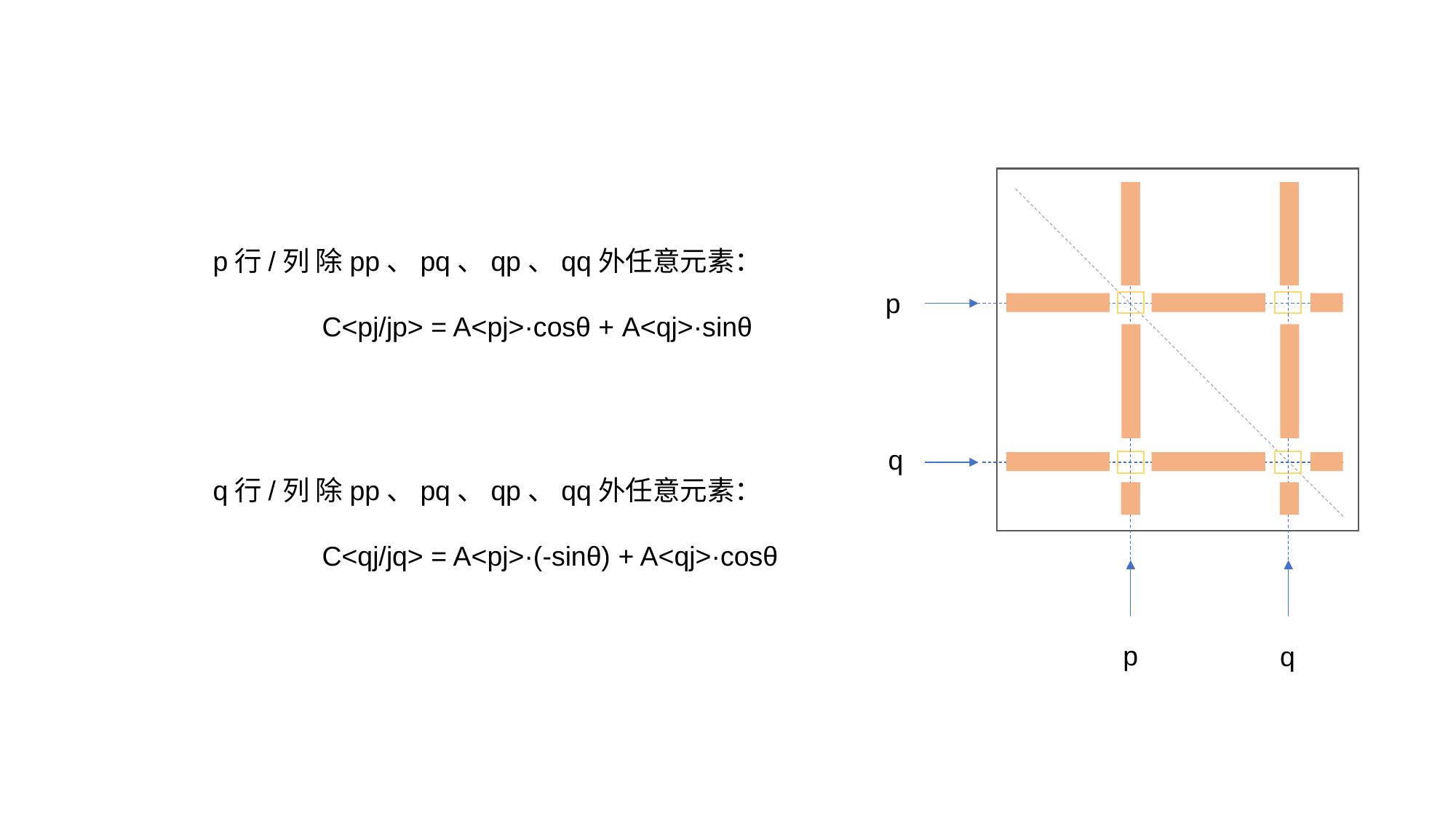

p行/列 除pp、pq、qp、qq外任意元素：

	C<pj/jp> = A<pj>·cosθ + A<qj>·sinθ

q行/列 除pp、pq、qp、qq外任意元素：

	C<qj/jq> = A<pj>·(-sinθ) + A<qj>·cosθ
p

q

p
q